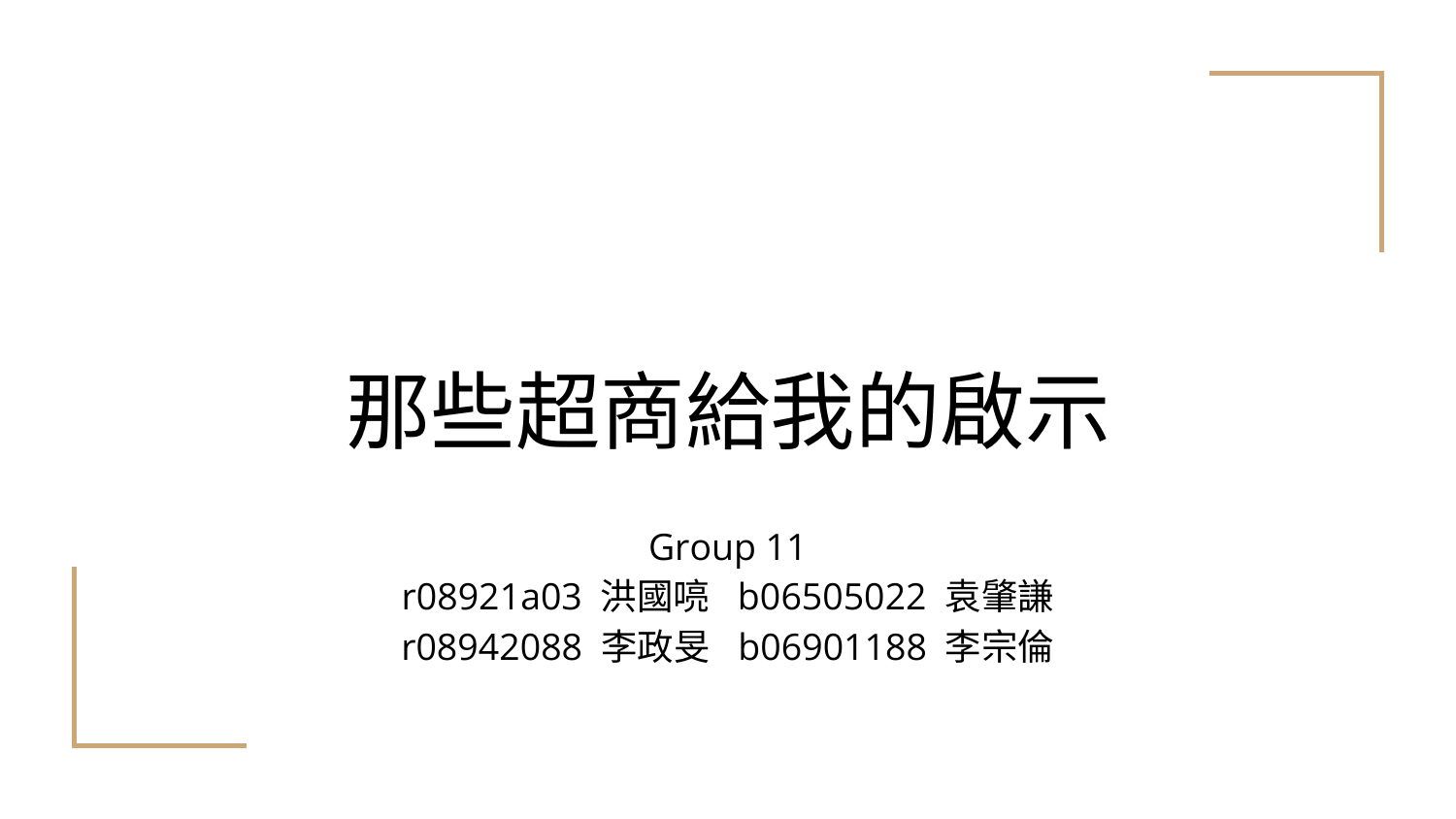

# 那些超商給我的啟示
Group 11
r08921a03 洪國喨  b06505022 袁肇謙
r08942088 李政旻  b06901188 李宗倫